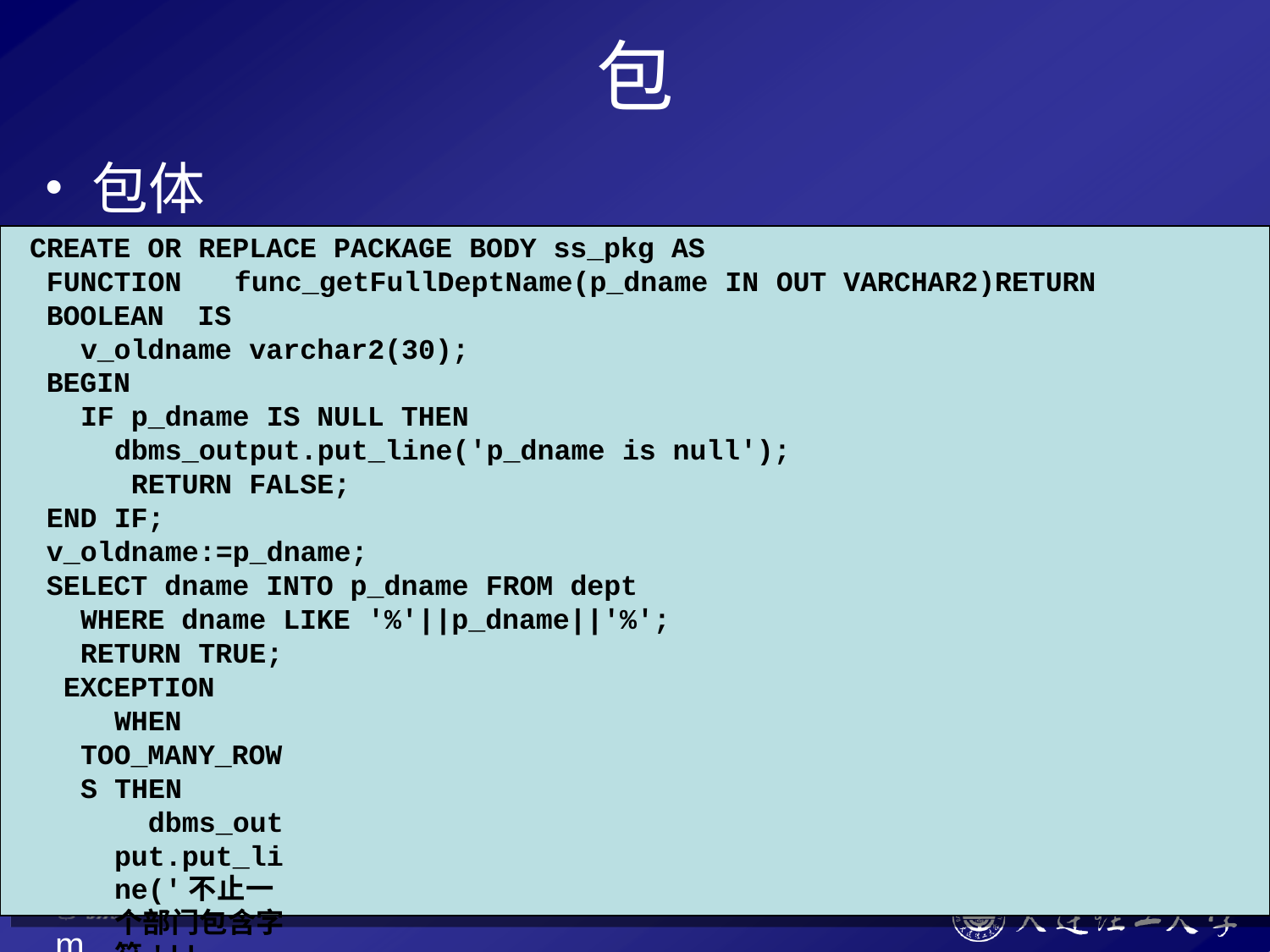

# 包
包体

CREATE OR REPLACE PACKAGE BODY ss_pkg AS
FUNCTION	func_getFullDeptName(p_dname IN OUT VARCHAR2)RETURN BOOLEAN  IS
v_oldname varchar2(30);
BEGIN
IF p_dname IS NULL THEN  dbms_output.put_line('p_dname is null');  RETURN FALSE;
END IF;
v_oldname:=p_dname;
SELECT dname INTO p_dname FROM dept
WHERE dname LIKE '%'||p_dname||'%';
RETURN TRUE;  EXCEPTION
WHEN TOO_MANY_ROWS THEN
dbms_output.put_line('不止一个部门包含字符'||v_oldname);
RETURN FALSE;
END func_getFullDeptName;  END ss_pkg;
/

Ssm